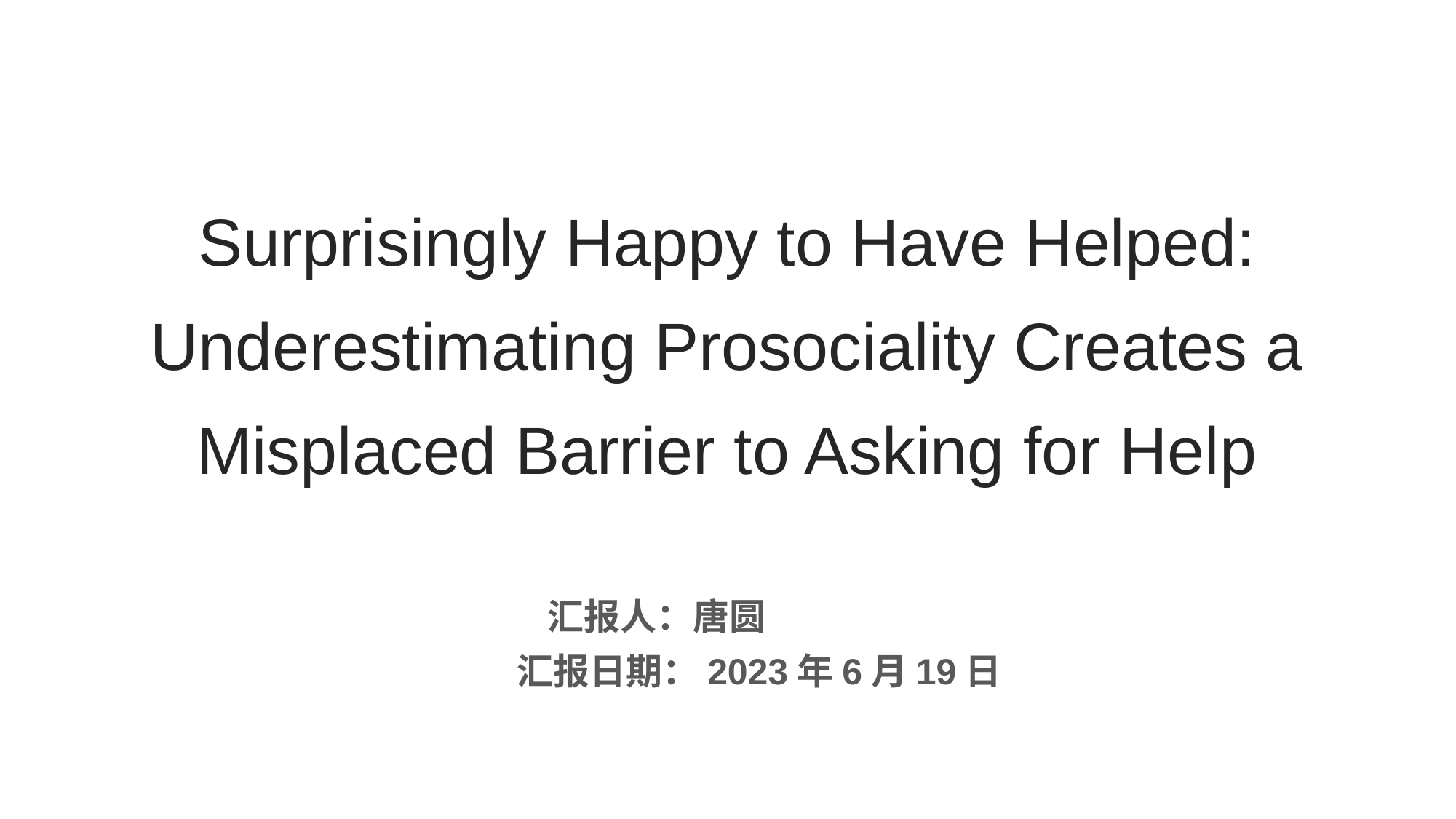

# Surprisingly Happy to Have Helped: Underestimating Prosociality Creates a Misplaced Barrier to Asking for Help
汇报人：唐圆
汇报日期：2023年6月19日